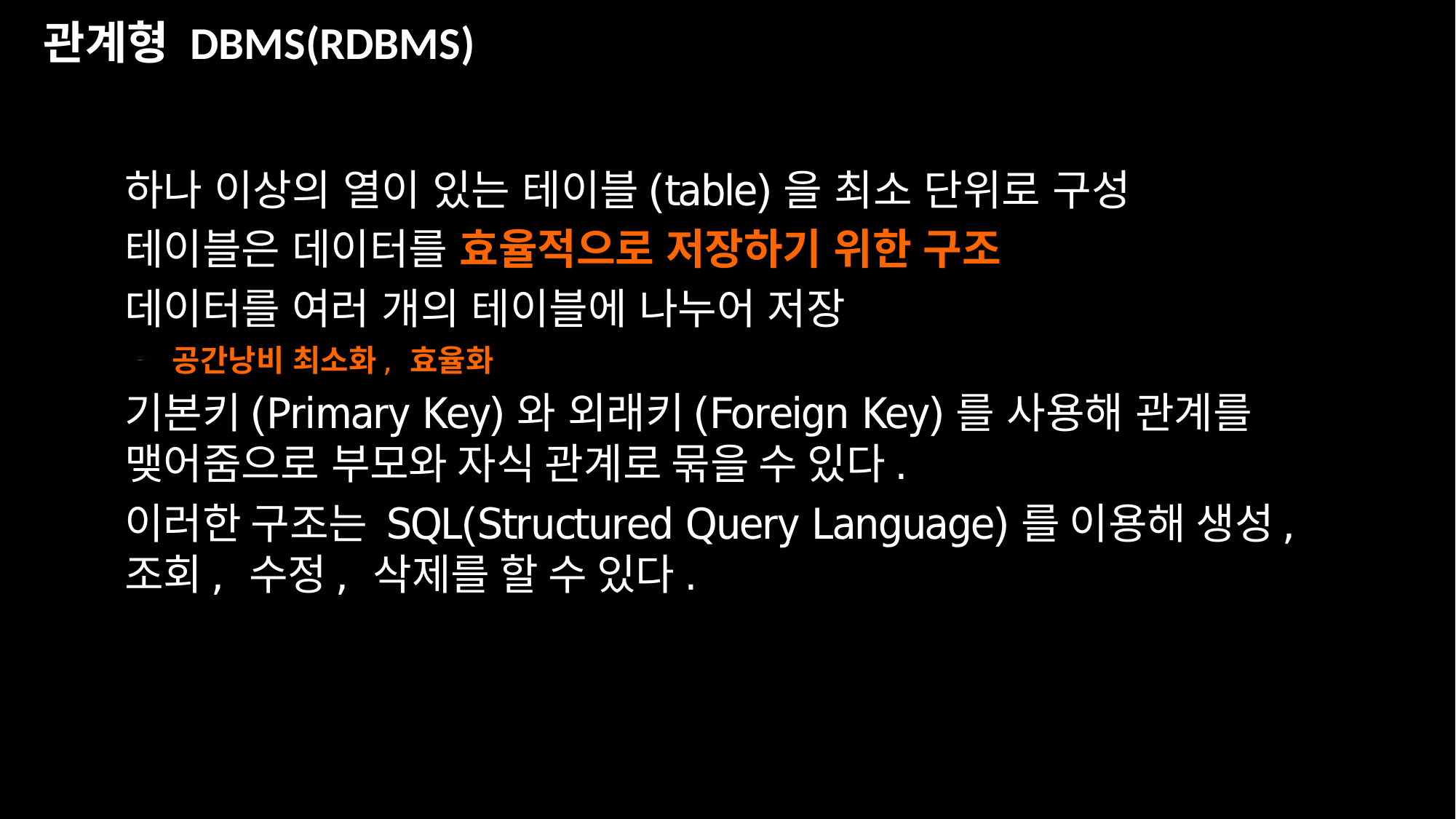

# 관계형 DBMS(RDBMS)
하나 이상의 열이 있는 테이블(table)을 최소 단위로 구성
테이블은 데이터를 효율적으로 저장하기 위한 구조
데이터를 여러 개의 테이블에 나누어 저장
공간낭비 최소화, 효율화
기본키(Primary Key)와 외래키(Foreign Key)를 사용해 관계를 맺어줌으로 부모와 자식 관계로 묶을 수 있다.
이러한 구조는 SQL(Structured Query Language)를 이용해 생성, 조회, 수정, 삭제를 할 수 있다.

6